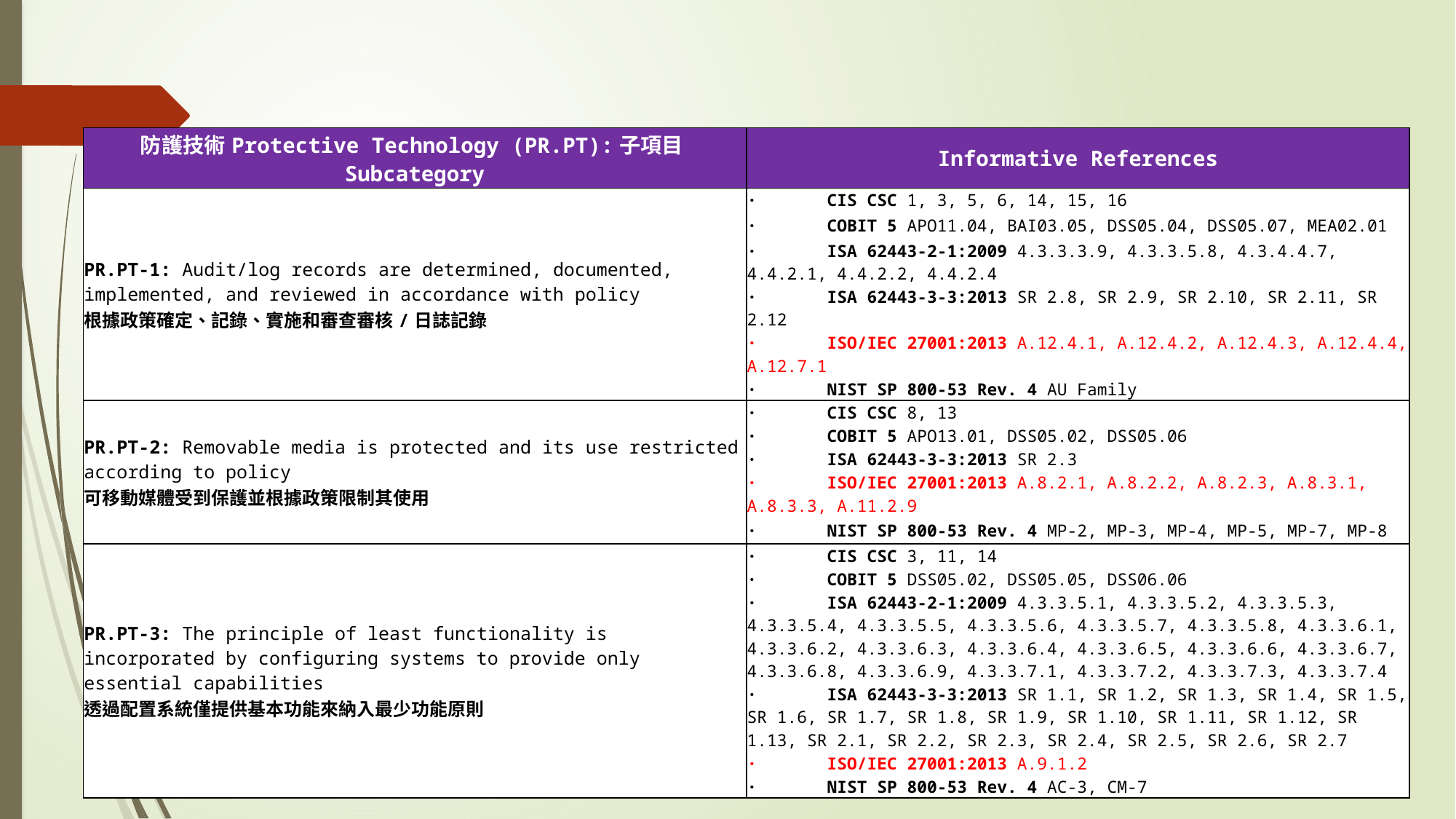

| 防護技術Protective Technology (PR.PT):子項目Subcategory | Informative References |
| --- | --- |
| PR.PT-1: Audit/log records are determined, documented, implemented, and reviewed in accordance with policy 根據政策確定、記錄、實施和審查審核/日誌記錄 | ·       CIS CSC 1, 3, 5, 6, 14, 15, 16 |
|  | ·       COBIT 5 APO11.04, BAI03.05, DSS05.04, DSS05.07, MEA02.01 |
|  | ·       ISA 62443-2-1:2009 4.3.3.3.9, 4.3.3.5.8, 4.3.4.4.7, 4.4.2.1, 4.4.2.2, 4.4.2.4 |
|  | ·       ISA 62443-3-3:2013 SR 2.8, SR 2.9, SR 2.10, SR 2.11, SR 2.12 |
|  | ·       ISO/IEC 27001:2013 A.12.4.1, A.12.4.2, A.12.4.3, A.12.4.4, A.12.7.1 |
|  | ·       NIST SP 800-53 Rev. 4 AU Family |
| PR.PT-2: Removable media is protected and its use restricted according to policy 可移動媒體受到保護並根據政策限制其使用 | ·       CIS CSC 8, 13 |
|  | ·       COBIT 5 APO13.01, DSS05.02, DSS05.06 |
|  | ·       ISA 62443-3-3:2013 SR 2.3 |
|  | ·       ISO/IEC 27001:2013 A.8.2.1, A.8.2.2, A.8.2.3, A.8.3.1, A.8.3.3, A.11.2.9 |
|  | ·       NIST SP 800-53 Rev. 4 MP-2, MP-3, MP-4, MP-5, MP-7, MP-8 |
| PR.PT-3: The principle of least functionality is incorporated by configuring systems to provide only essential capabilities 透過配置系統僅提供基本功能來納入最少功能原則 | ·       CIS CSC 3, 11, 14 |
|  | ·       COBIT 5 DSS05.02, DSS05.05, DSS06.06 |
|  | ·       ISA 62443-2-1:2009 4.3.3.5.1, 4.3.3.5.2, 4.3.3.5.3, 4.3.3.5.4, 4.3.3.5.5, 4.3.3.5.6, 4.3.3.5.7, 4.3.3.5.8, 4.3.3.6.1, 4.3.3.6.2, 4.3.3.6.3, 4.3.3.6.4, 4.3.3.6.5, 4.3.3.6.6, 4.3.3.6.7, 4.3.3.6.8, 4.3.3.6.9, 4.3.3.7.1, 4.3.3.7.2, 4.3.3.7.3, 4.3.3.7.4 |
|  | ·       ISA 62443-3-3:2013 SR 1.1, SR 1.2, SR 1.3, SR 1.4, SR 1.5, SR 1.6, SR 1.7, SR 1.8, SR 1.9, SR 1.10, SR 1.11, SR 1.12, SR 1.13, SR 2.1, SR 2.2, SR 2.3, SR 2.4, SR 2.5, SR 2.6, SR 2.7 |
|  | ·       ISO/IEC 27001:2013 A.9.1.2 |
|  | ·       NIST SP 800-53 Rev. 4 AC-3, CM-7 |